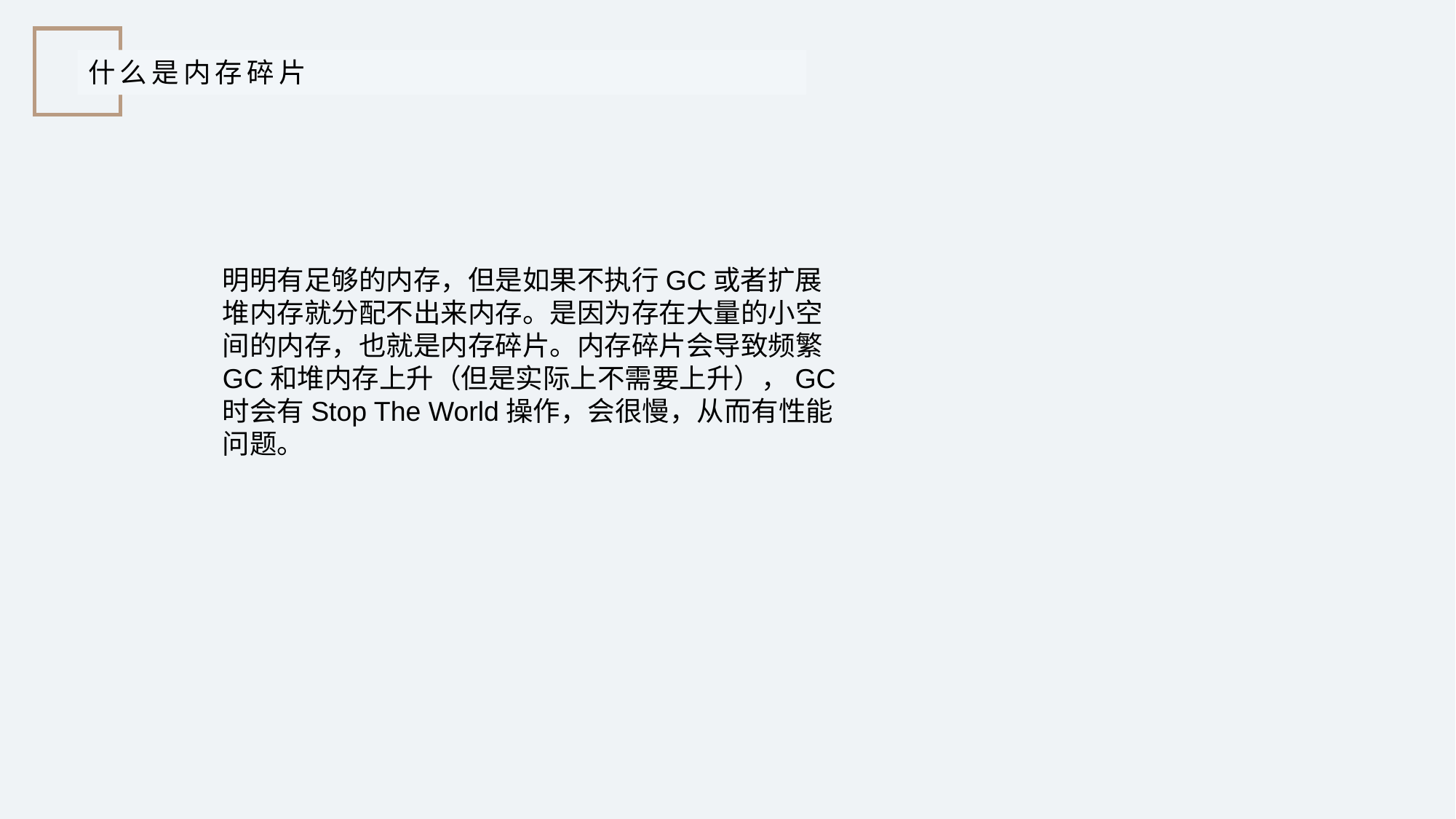

什么是内存碎片
明明有足够的内存，但是如果不执行GC或者扩展堆内存就分配不出来内存。是因为存在大量的小空间的内存，也就是内存碎片。内存碎片会导致频繁GC和堆内存上升（但是实际上不需要上升），GC时会有Stop The World操作，会很慢，从而有性能问题。